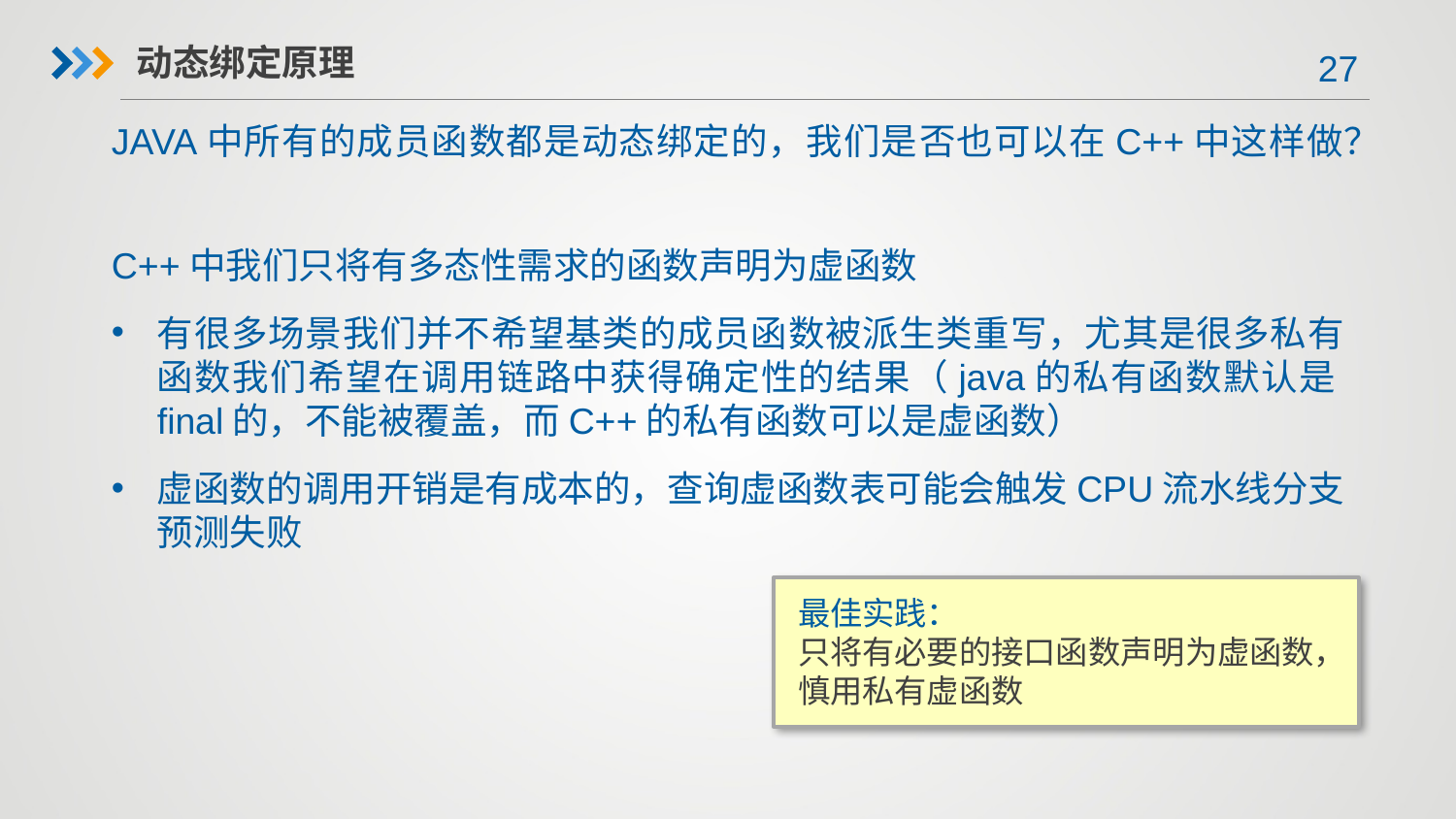

动态绑定原理
JAVA中所有的成员函数都是动态绑定的，我们是否也可以在C++中这样做？

C++中我们只将有多态性需求的函数声明为虚函数
有很多场景我们并不希望基类的成员函数被派生类重写，尤其是很多私有函数我们希望在调用链路中获得确定性的结果（java的私有函数默认是final的，不能被覆盖，而C++的私有函数可以是虚函数）
虚函数的调用开销是有成本的，查询虚函数表可能会触发CPU流水线分支预测失败

最佳实践：
只将有必要的接口函数声明为虚函数，慎用私有虚函数